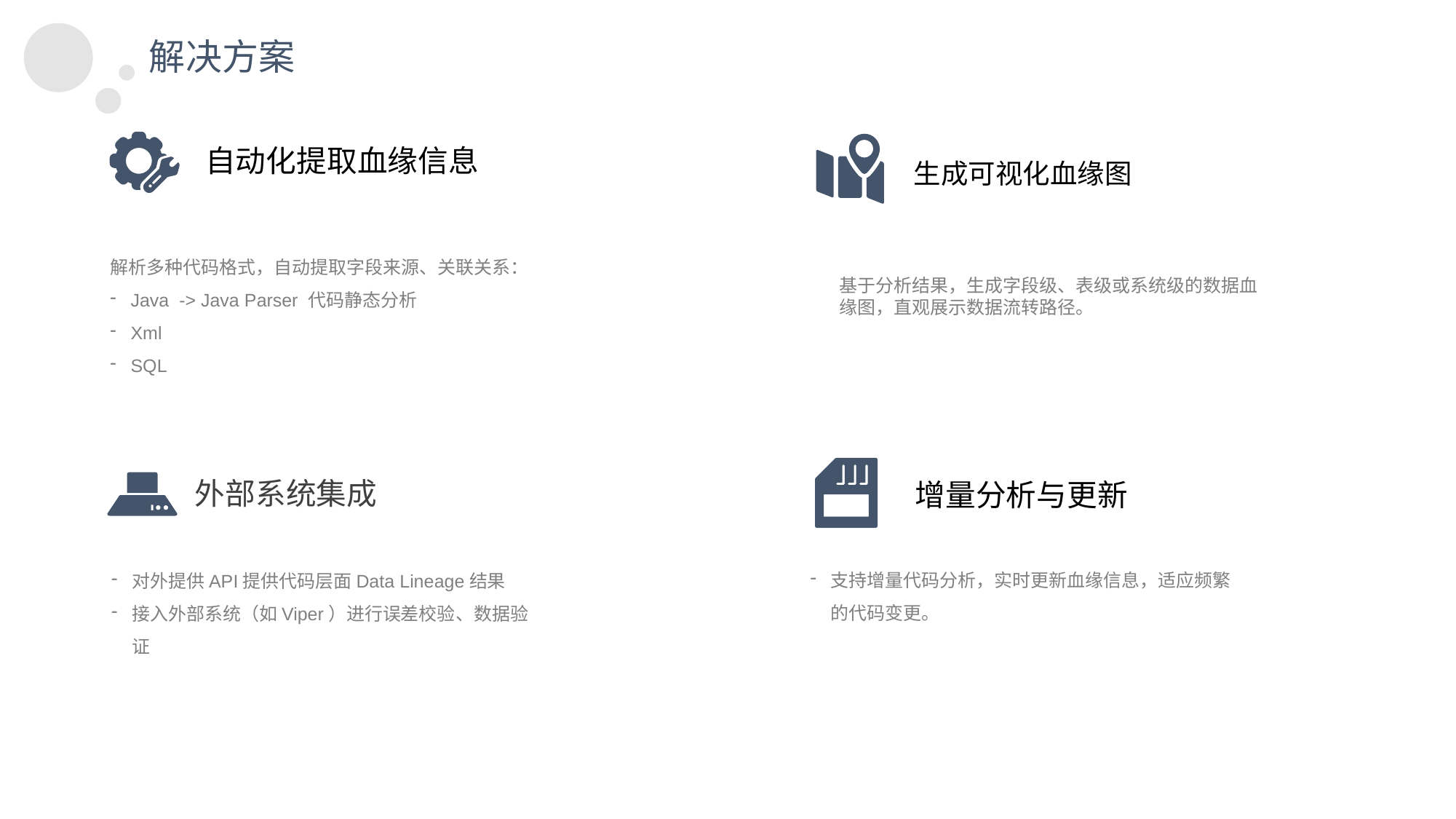

解决方案

自动化提取血缘信息
生成可视化血缘图
解析多种代码格式，自动提取字段来源、关联关系：
Java  -> Java Parser 代码静态分析
Xml
SQL
基于分析结果，生成字段级、表级或系统级的数据血缘图，直观展示数据流转路径。

外部系统集成
增量分析与更新

支持增量代码分析，实时更新血缘信息，适应频繁的代码变更。
对外提供API提供代码层面Data Lineage结果
接入外部系统（如Viper）进行误差校验、数据验证